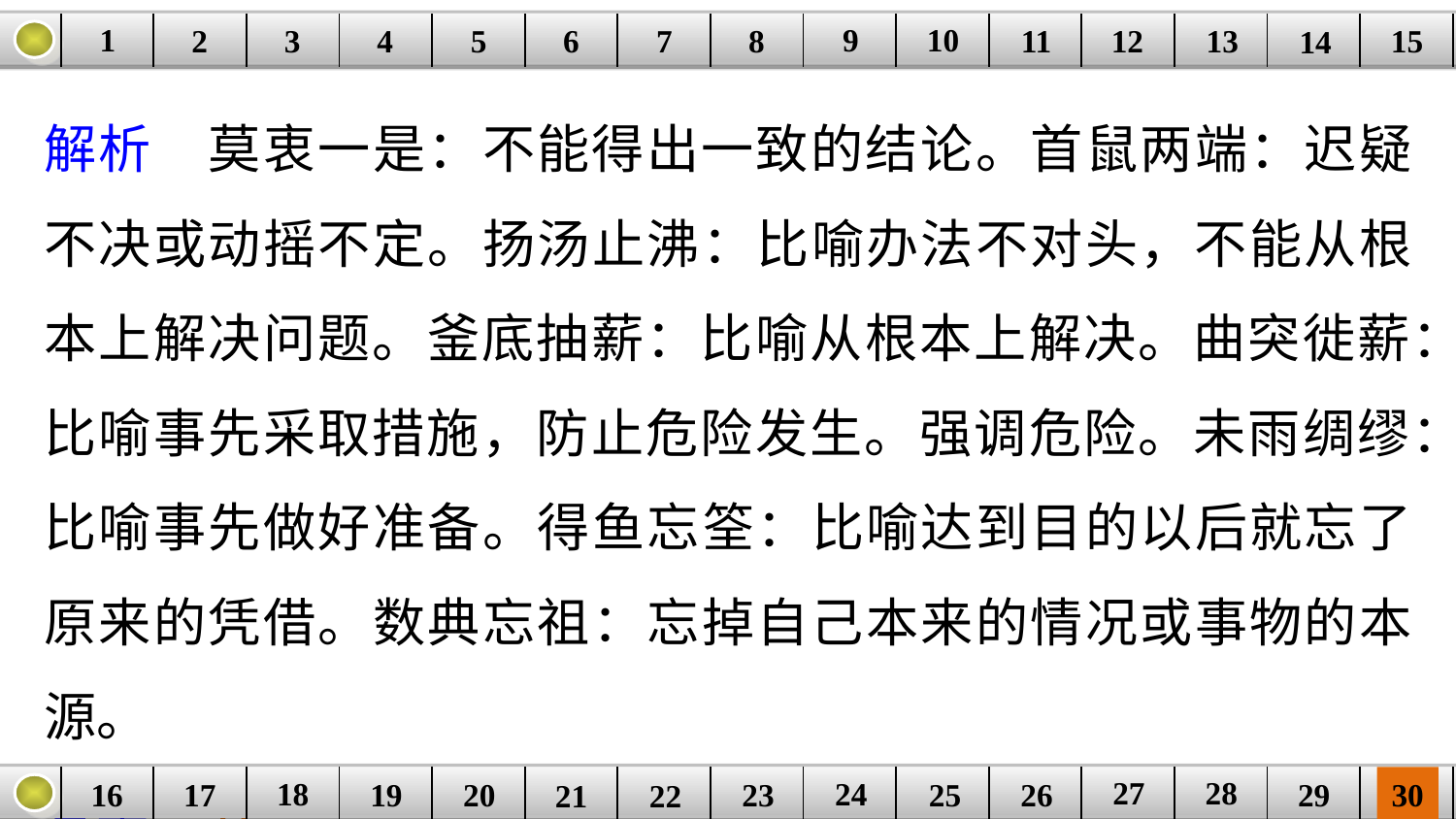

9
10
1
3
4
5
6
8
11
2
12
15
|  |  |  |  |  |  |  |  |  |  |  |  |  |  |  |
| --- | --- | --- | --- | --- | --- | --- | --- | --- | --- | --- | --- | --- | --- | --- |
7
13
14

解析　莫衷一是：不能得出一致的结论。首鼠两端：迟疑不决或动摇不定。扬汤止沸：比喻办法不对头，不能从根本上解决问题。釜底抽薪：比喻从根本上解决。曲突徙薪：比喻事先采取措施，防止危险发生。强调危险。未雨绸缪：比喻事先做好准备。得鱼忘筌：比喻达到目的以后就忘了原来的凭借。数典忘祖：忘掉自己本来的情况或事物的本源。
答案　B

27
28
18
24
16
25
26
30
|  |  |  |  |  |  |  |  |  |  |  |  |  |  |  |
| --- | --- | --- | --- | --- | --- | --- | --- | --- | --- | --- | --- | --- | --- | --- |
23
17
19
20
29
21
22